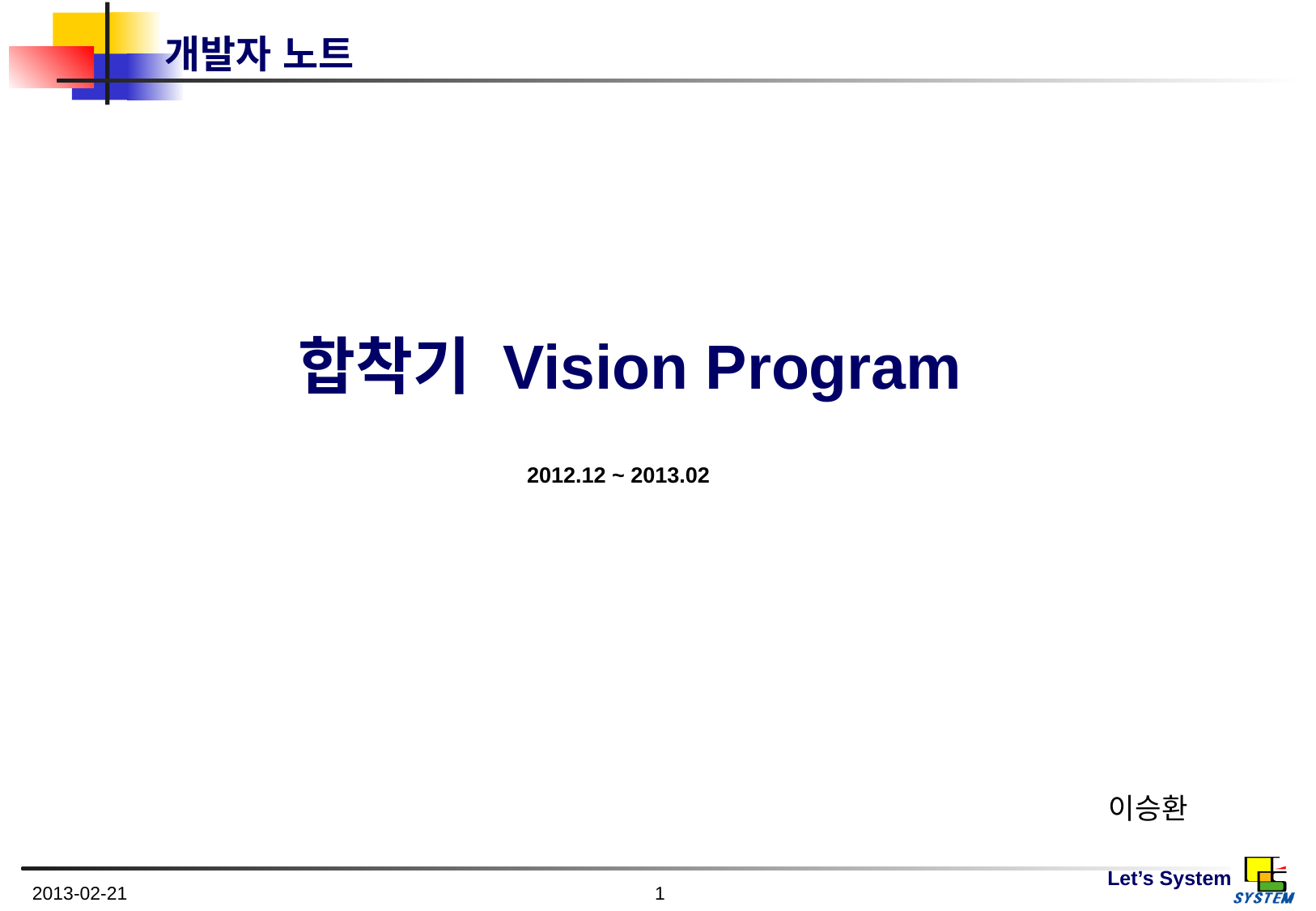

# 개발자 노트
합착기 Vision Program
2012.12 ~ 2013.02
이승환
2013-02-21
1